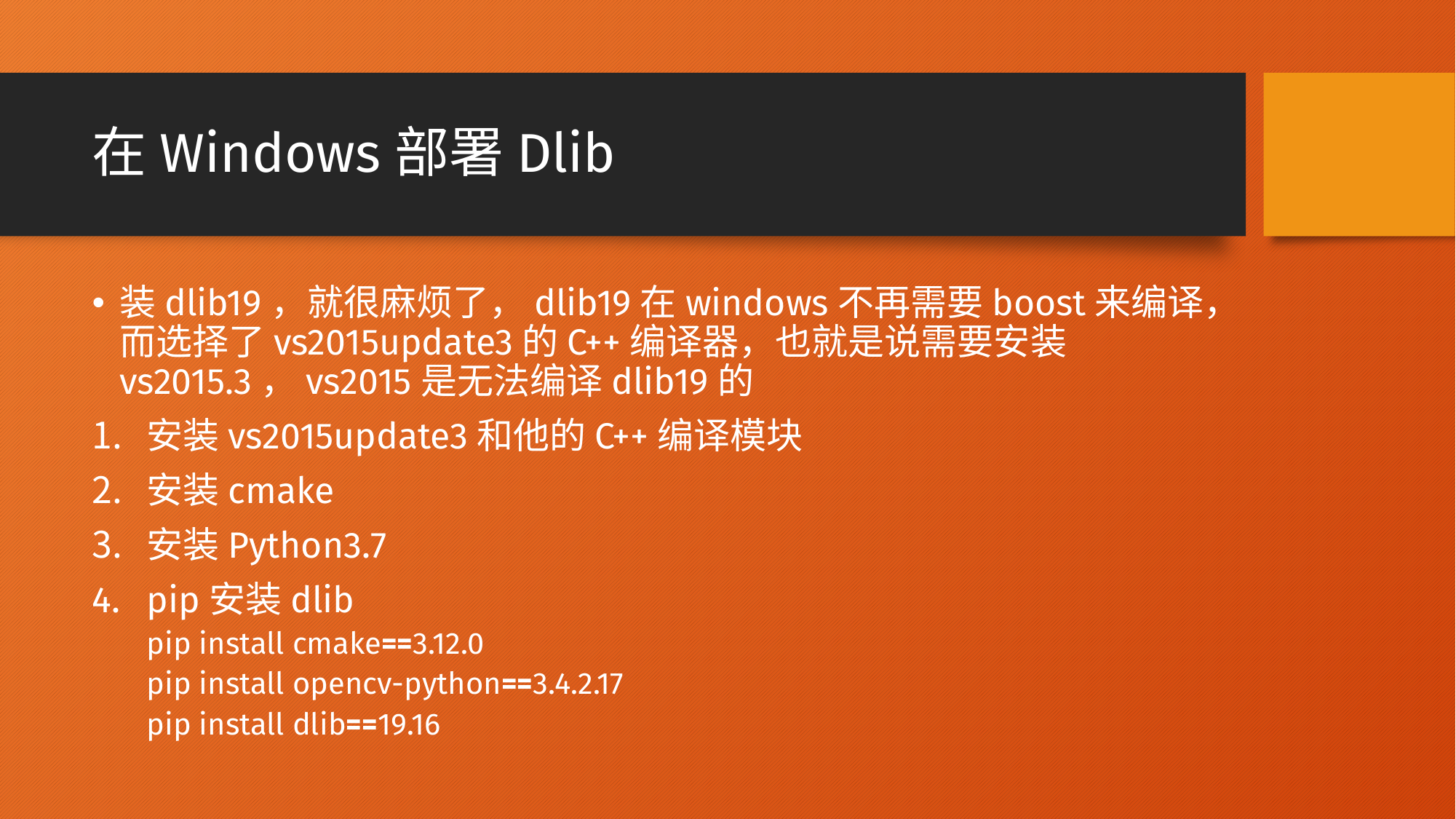

# 在Windows部署Dlib
装dlib19，就很麻烦了，dlib19在windows不再需要boost来编译，而选择了vs2015update3的C++编译器，也就是说需要安装vs2015.3，vs2015是无法编译dlib19的
安装vs2015update3和他的C++编译模块
安装cmake
安装Python3.7
pip安装dlib
pip install cmake==3.12.0
pip install opencv-python==3.4.2.17
pip install dlib==19.16